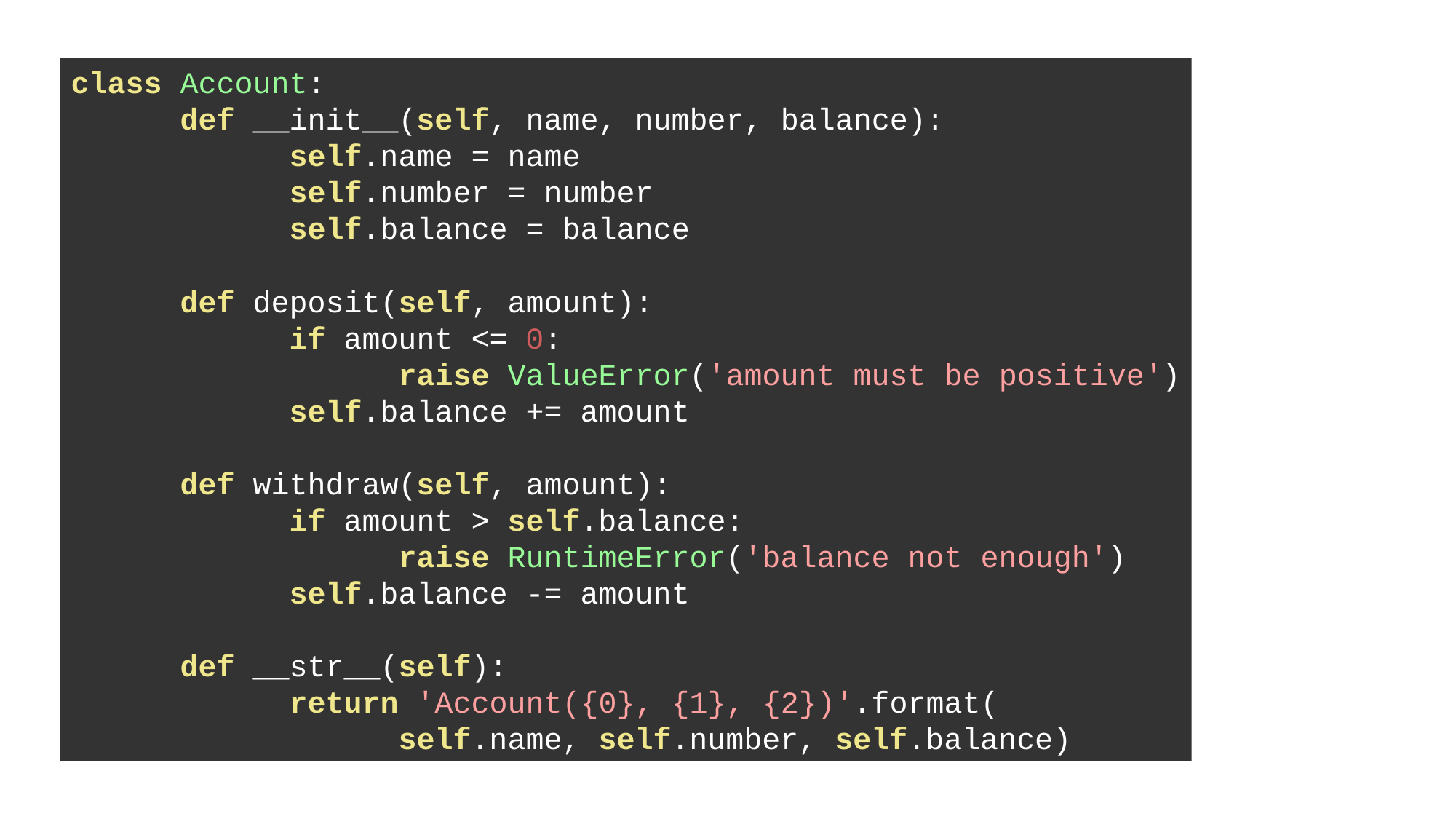

# 執行時
class Account:
	def __init__(self, name, number, balance):
		self.name = name
		self.number = number
		self.balance = balance

	def deposit(self, amount):
		if amount <= 0:
			raise ValueError('amount must be positive')
		self.balance += amount

	def withdraw(self, amount):
		if amount > self.balance:
			raise RuntimeError('balance not enough')
		self.balance -= amount

	def __str__(self):
		return 'Account({0}, {1}, {2})'.format(
			self.name, self.number, self.balance)